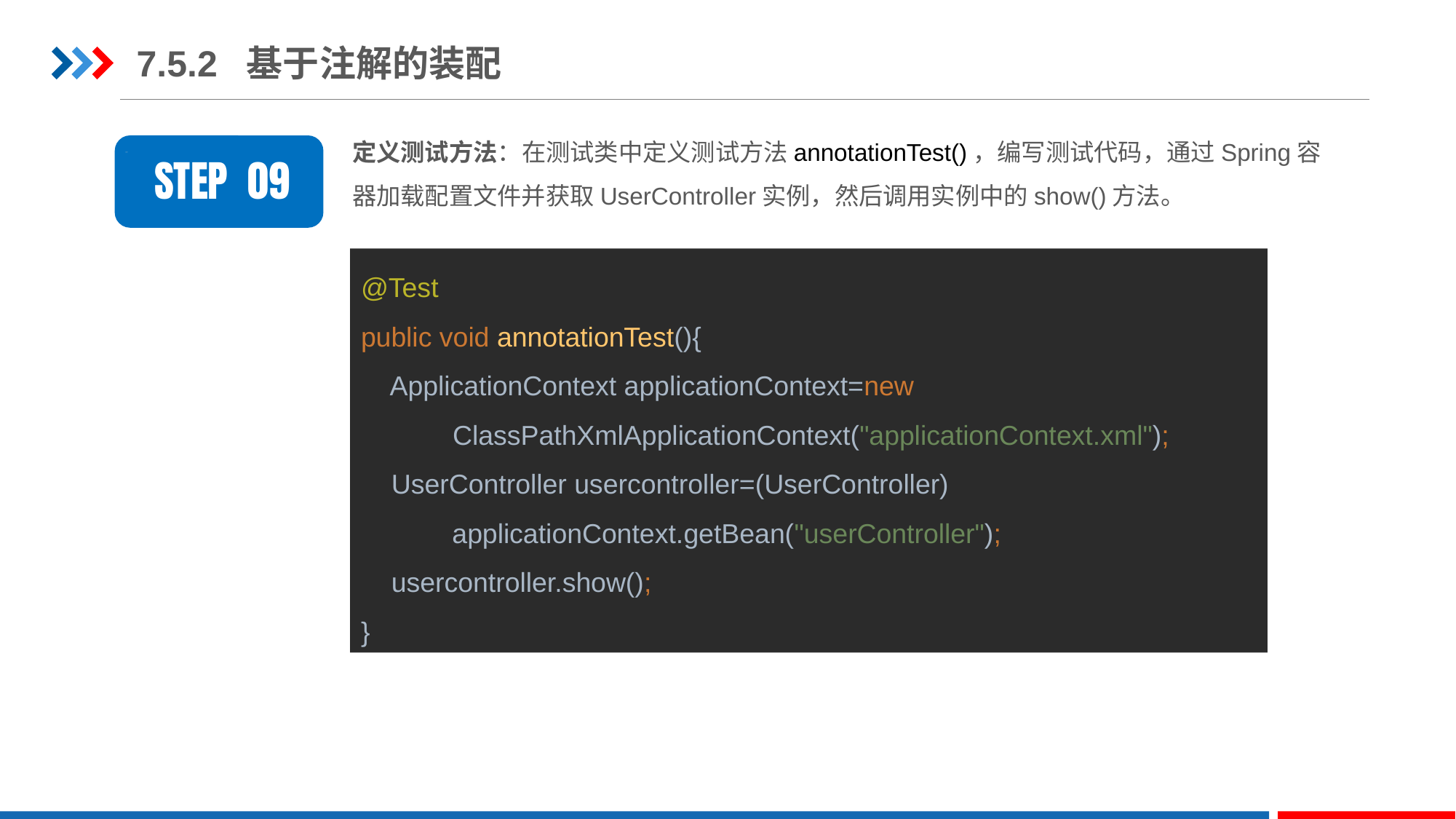

7.5.2  基于注解的装配
定义测试方法：在测试类中定义测试方法annotationTest()，编写测试代码，通过Spring容器加载配置文件并获取UserController实例，然后调用实例中的show()方法。

STEP  09
@Test
public void annotationTest(){
    ApplicationContext applicationContext=new
            ClassPathXmlApplicationContext("applicationContext.xml");
    UserController usercontroller=(UserController)
            applicationContext.getBean("userController");
    usercontroller.show();
}